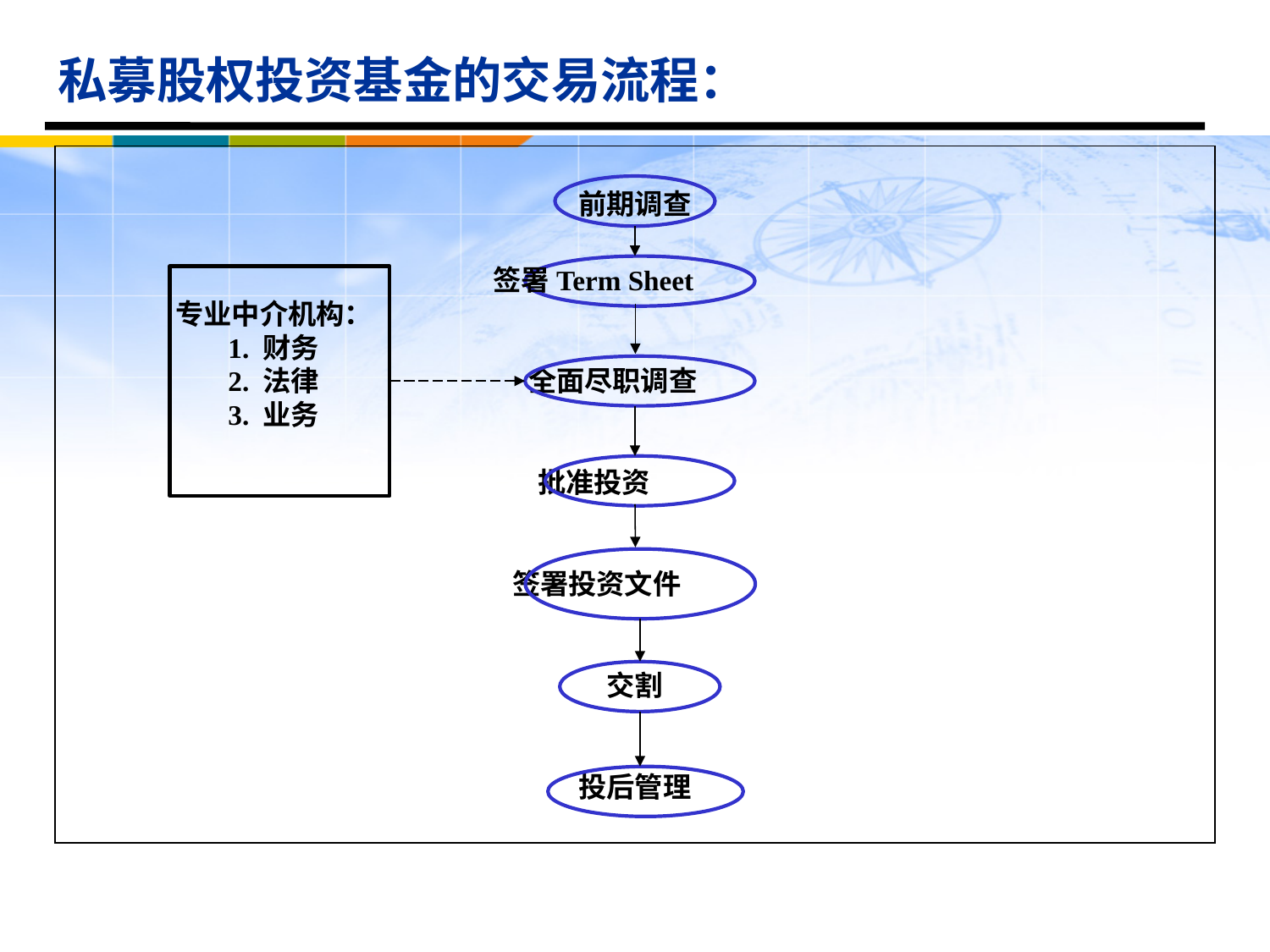

私募股权投资基金的交易流程：

前期调查

                                                                  签署Term Sheet
                专业中介机构：
                       1. 财务
                       2. 法律                                 全面尽职调查
                       3. 业务

                                                                         批准投资

                                                                     签署投资文件

交割

投后管理